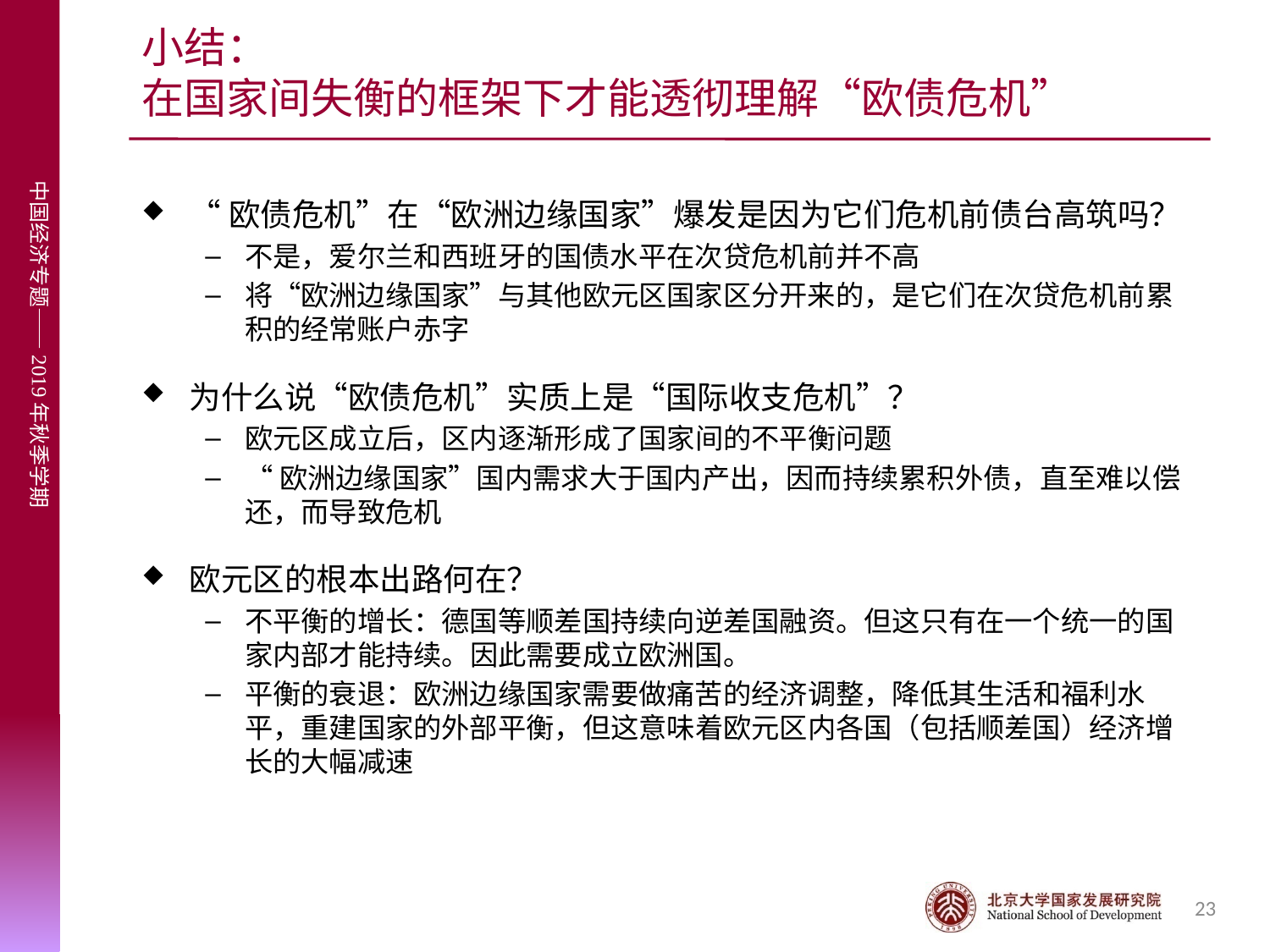

# 小结： 在国家间失衡的框架下才能透彻理解“欧债危机”
“欧债危机”在“欧洲边缘国家”爆发是因为它们危机前债台高筑吗？
不是，爱尔兰和西班牙的国债水平在次贷危机前并不高
将“欧洲边缘国家”与其他欧元区国家区分开来的，是它们在次贷危机前累积的经常账户赤字
为什么说“欧债危机”实质上是“国际收支危机”？
欧元区成立后，区内逐渐形成了国家间的不平衡问题
“欧洲边缘国家”国内需求大于国内产出，因而持续累积外债，直至难以偿还，而导致危机
欧元区的根本出路何在？
不平衡的增长：德国等顺差国持续向逆差国融资。但这只有在一个统一的国家内部才能持续。因此需要成立欧洲国。
平衡的衰退：欧洲边缘国家需要做痛苦的经济调整，降低其生活和福利水平，重建国家的外部平衡，但这意味着欧元区内各国（包括顺差国）经济增长的大幅减速

23